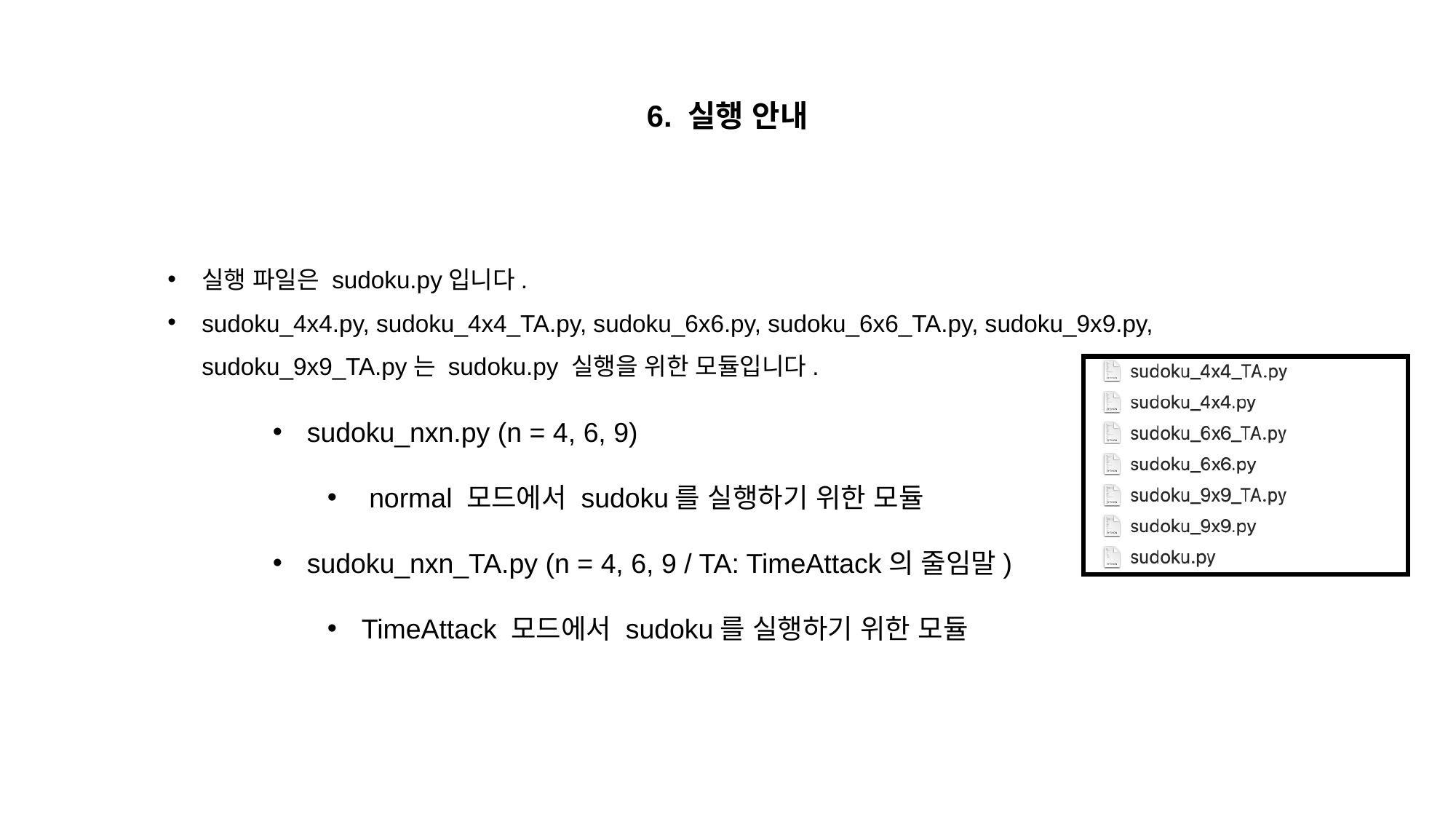

6. 실행 안내
실행 파일은 sudoku.py입니다.
sudoku_4x4.py, sudoku_4x4_TA.py, sudoku_6x6.py, sudoku_6x6_TA.py, sudoku_9x9.py, sudoku_9x9_TA.py는 sudoku.py 실행을 위한 모듈입니다.

sudoku_nxn.py (n = 4, 6, 9)

 normal 모드에서 sudoku를 실행하기 위한 모듈

sudoku_nxn_TA.py (n = 4, 6, 9 / TA: TimeAttack의 줄임말)

TimeAttack 모드에서 sudoku를 실행하기 위한 모듈